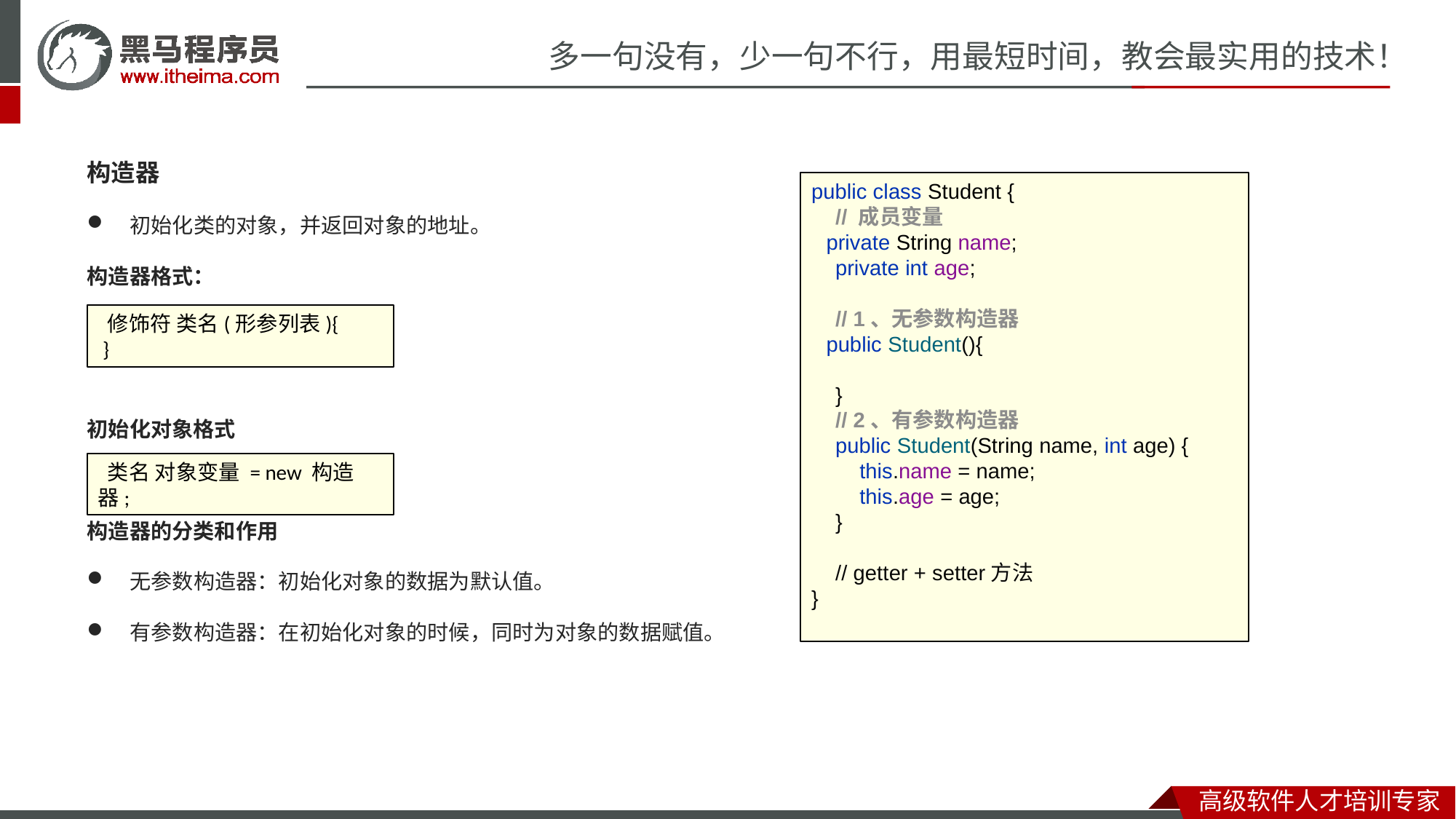

构造器
初始化类的对象，并返回对象的地址。
构造器格式：

初始化对象格式

构造器的分类和作用
无参数构造器：初始化对象的数据为默认值。
有参数构造器：在初始化对象的时候，同时为对象的数据赋值。
public class Student {
    // 成员变量
  private String name;
    private int age;
    // 1、无参数构造器
  public Student(){
    }
    // 2、有参数构造器
    public Student(String name, int age) {
        this.name = name;
        this.age = age;
    }

    // getter + setter方法
}

 修饰符 类名(形参列表){
 }
 类名 对象变量 = new 构造器;